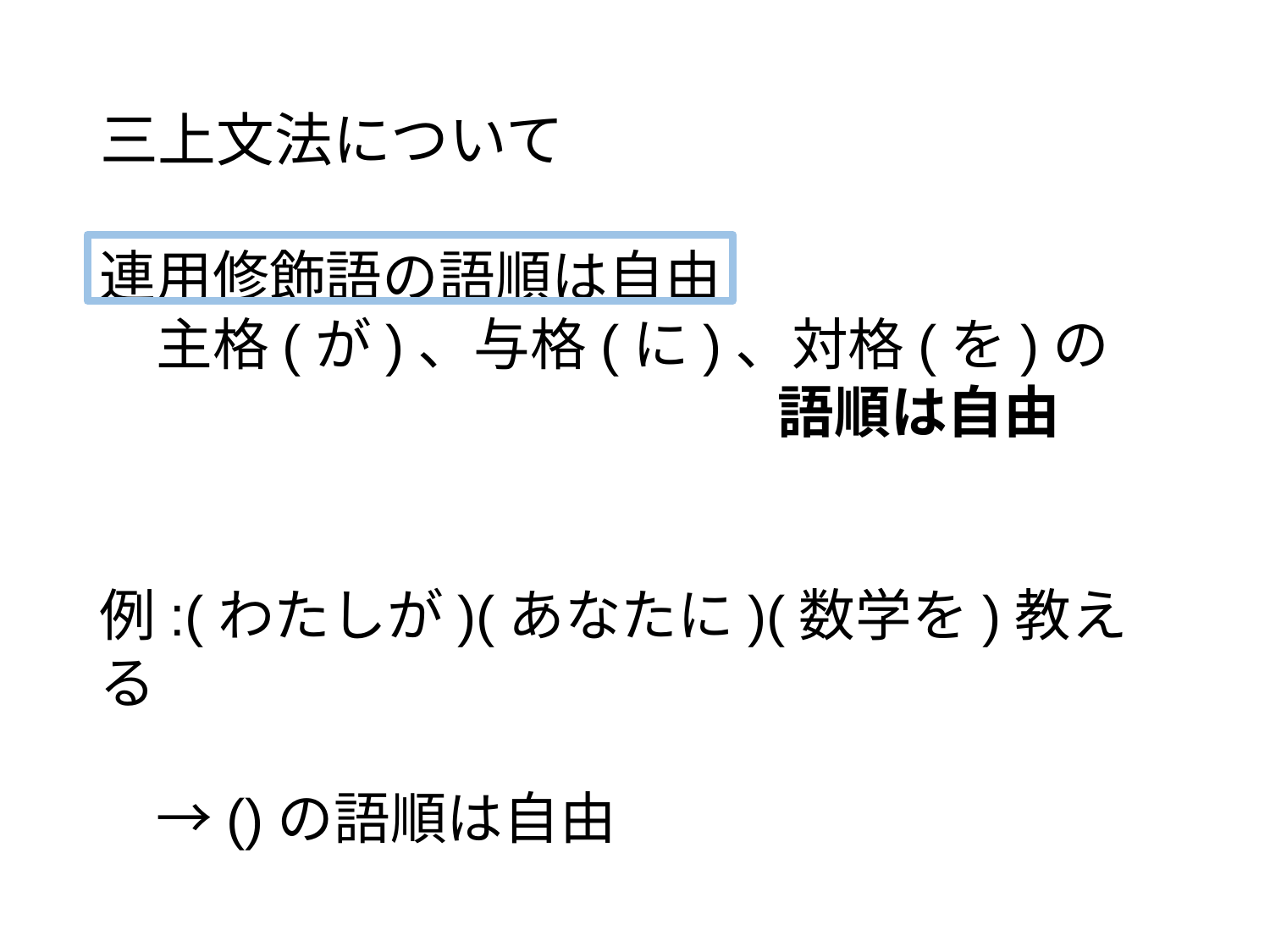

# 三上文法について
連用修飾語の語順は自由
　主格(が)、与格(に)、対格(を)の
　　　　　　　　　　　　語順は自由

例:(わたしが)(あなたに)(数学を)教える

　→()の語順は自由